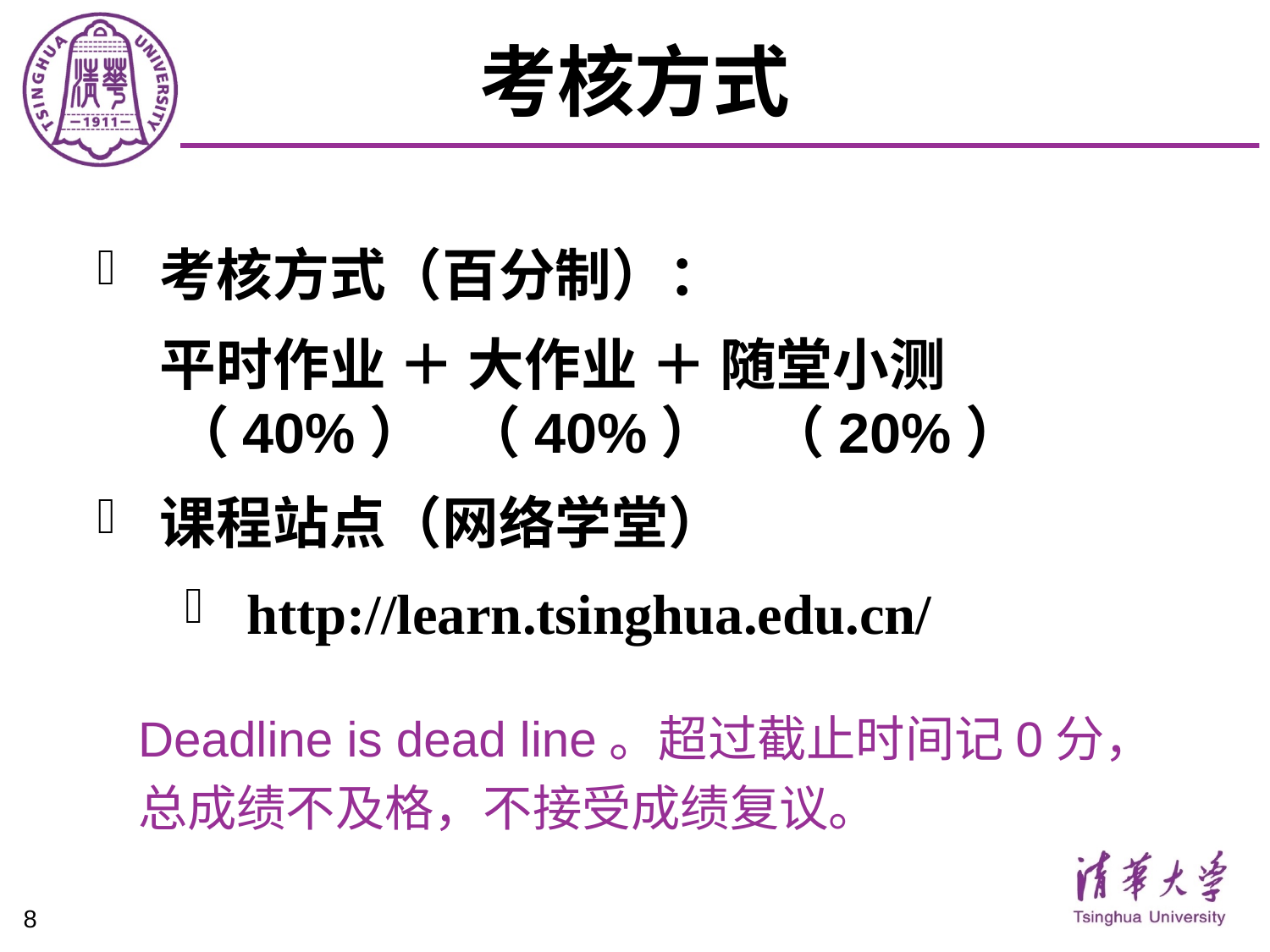

# 考核方式
考核方式（百分制）：
	平时作业 ＋ 大作业 ＋ 随堂小测
 （40%）   （40%）    （20%）
课程站点（网络学堂）
http://learn.tsinghua.edu.cn/
Deadline is dead line。超过截止时间记0分，
总成绩不及格，不接受成绩复议。
8